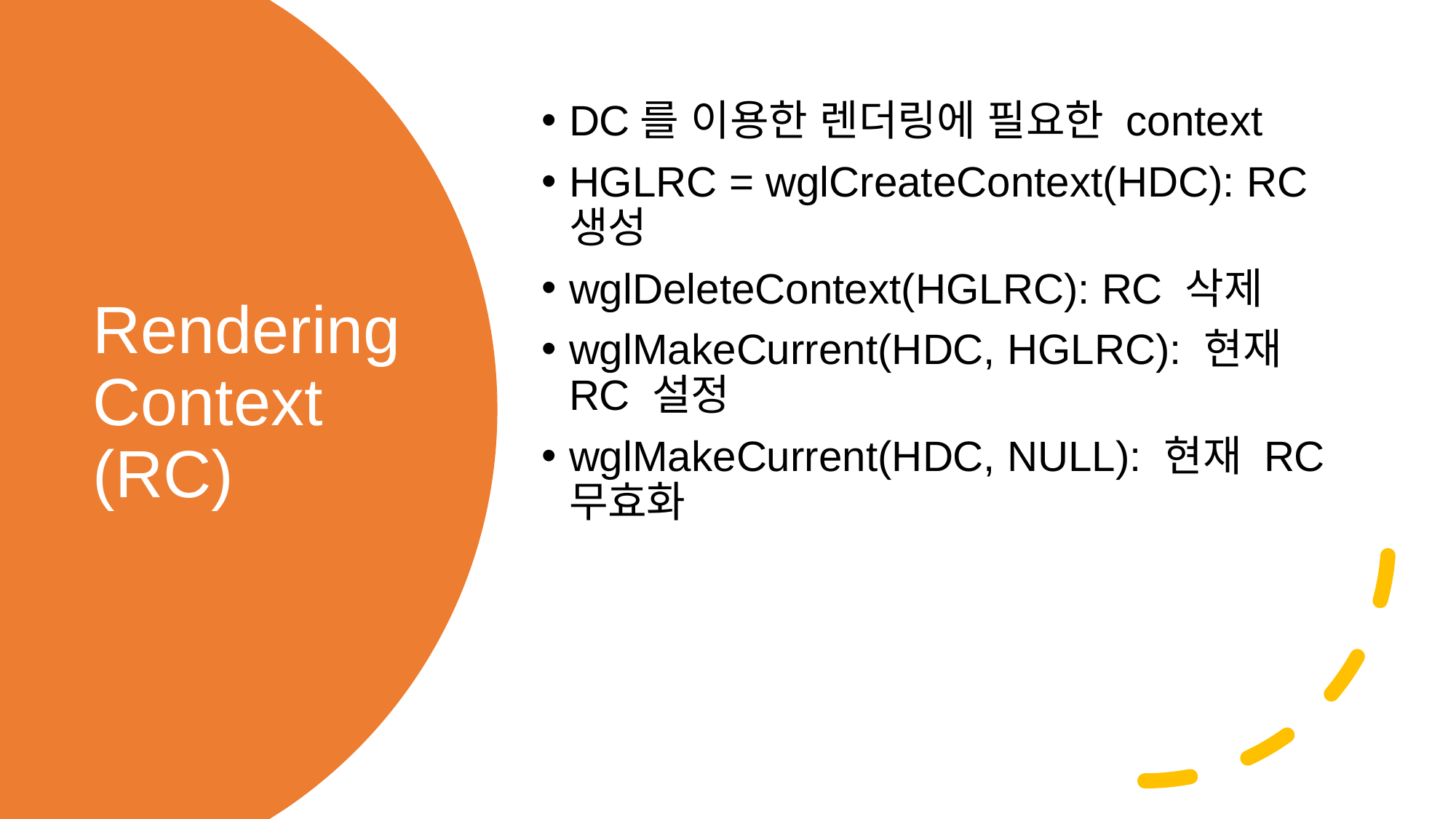

DC를 이용한 렌더링에 필요한 context
HGLRC = wglCreateContext(HDC): RC 생성
wglDeleteContext(HGLRC): RC 삭제
wglMakeCurrent(HDC, HGLRC): 현재 RC 설정
wglMakeCurrent(HDC, NULL): 현재 RC 무효화

# Rendering Context (RC)